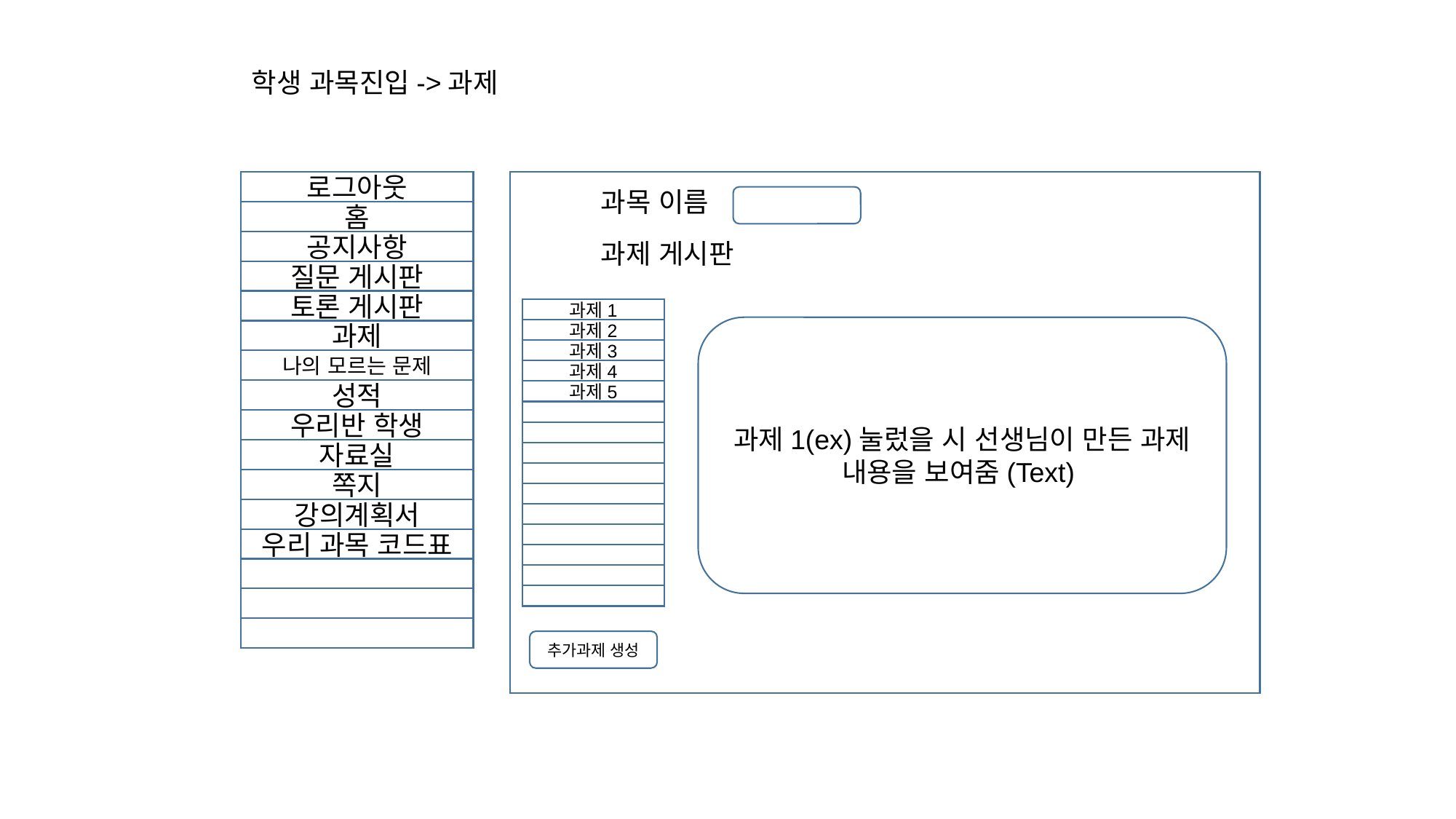

학생 과목진입->과제
로그아웃
홈
공지사항
질문 게시판
토론 게시판
과제
나의 모르는 문제
성적
우리반 학생
자료실
쪽지
강의계획서
우리 과목 코드표

과목 이름

과제 게시판
과제1
로그아웃
과제2
과제3
과제4
과제5

과제1(ex)눌렀을 시 선생님이 만든 과제 내용을 보여줌(Text)
추가과제 생성